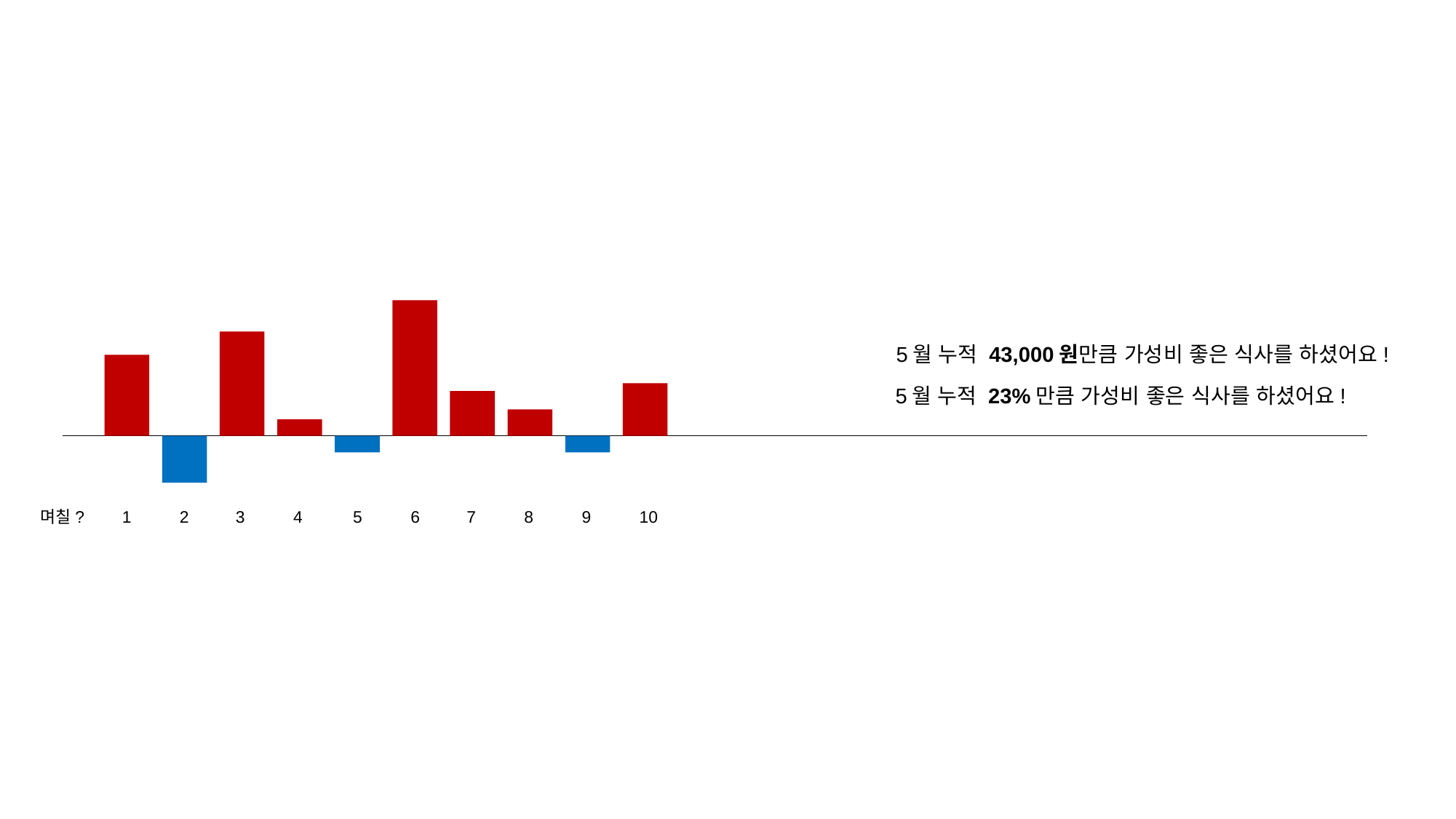

5월 누적 43,000원만큼 가성비 좋은 식사를 하셨어요!

5월 누적 23%만큼 가성비 좋은 식사를 하셨어요!

며칠?
1
2
3
4
5
6
7
8
9
10